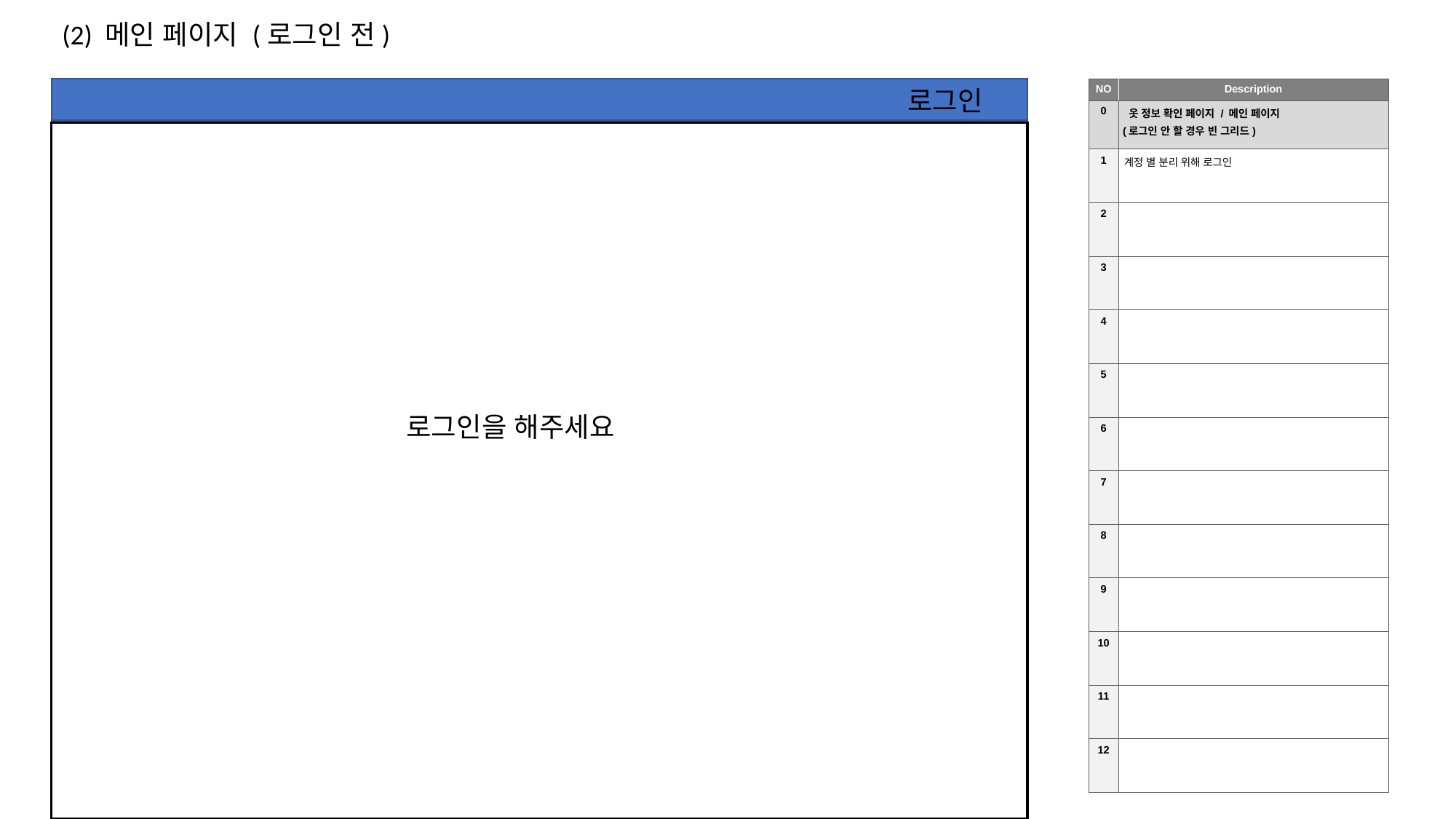

(2) 메인 페이지 (로그인 전)

로그인
| NO | Description |
| --- | --- |
| 0 | 옷 정보 확인 페이지 / 메인 페이지 (로그인 안 할 경우 빈 그리드) |
| 1 | 계정 별 분리 위해 로그인 |
| 2 |  |
| 3 |  |
| 4 |  |
| 5 |  |
| 6 |  |
| 7 |  |
| 8 |  |
| 9 |  |
| 10 |  |
| 11 |  |
| 12 |  |
옷
로그인을 해주세요